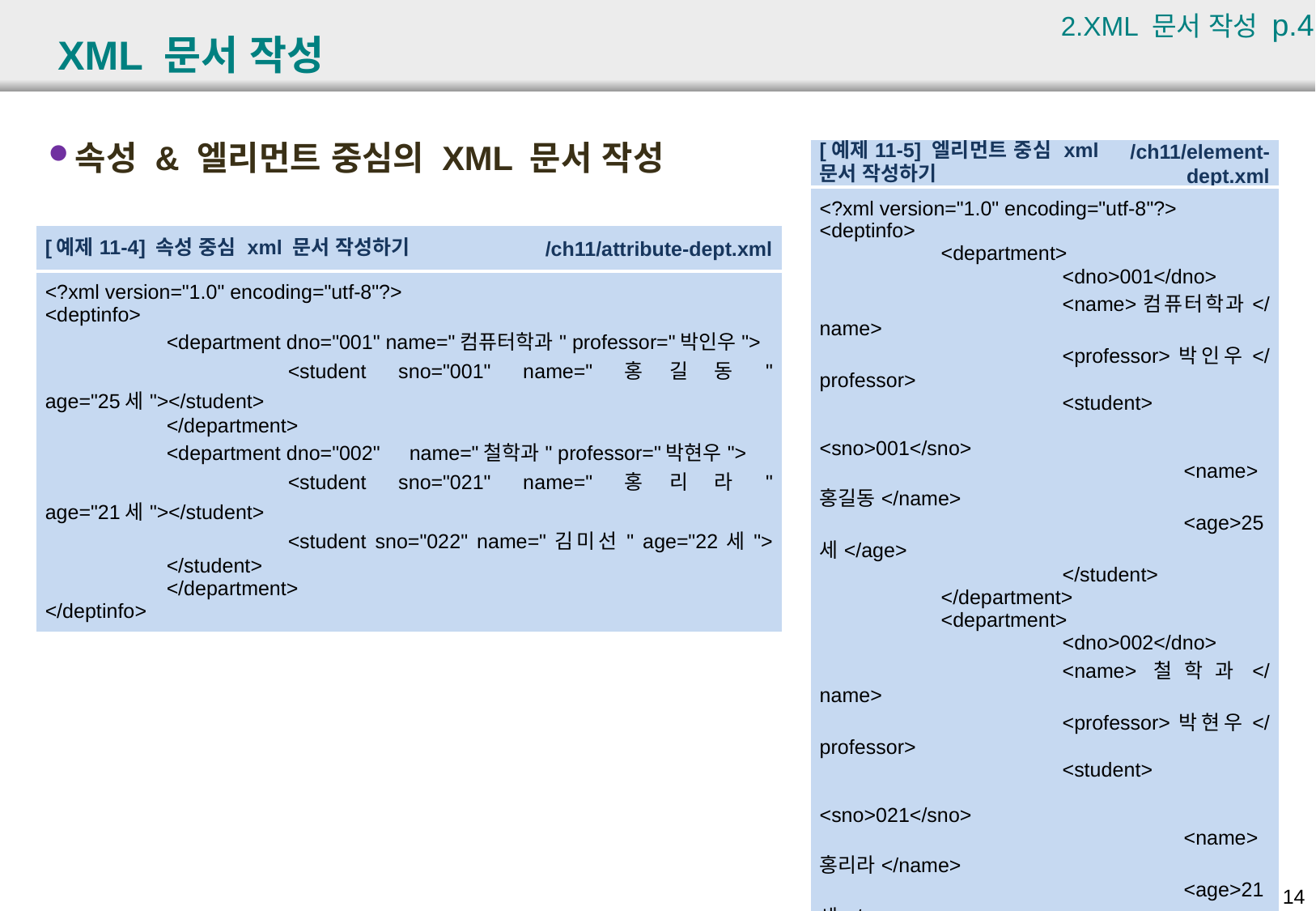

2.XML 문서 작성 p.419
# XML 문서 작성
속성 & 엘리먼트 중심의 XML 문서 작성

| [예제11-5] 엘리먼트 중심 xml 문서 작성하기 | /ch11/element-dept.xml |
| --- | --- |
| <?xml version="1.0" encoding="utf-8"?> <deptinfo> <department> <dno>001</dno> <name>컴퓨터학과</name> <professor>박인우</professor> <student> <sno>001</sno> <name>홍길동</name> <age>25세</age> </student> </department> <department> <dno>002</dno> <name>철학과</name> <professor>박현우</professor> <student> <sno>021</sno> <name>홍리라</name> <age>21세</age> </student> <student> <sno>022</sno> <name>김미선</name> <age>22세</age> </student> </department> </deptinfo> |  |
| [예제11-4] 속성 중심 xml 문서 작성하기 | /ch11/attribute-dept.xml |
| --- | --- |
| <?xml version="1.0" encoding="utf-8"?> <deptinfo> <department dno="001" name="컴퓨터학과" professor="박인우"> <student sno="001" name="홍길동" age="25세"></student> </department> <department dno="002" name="철학과" professor="박현우"> <student sno="021" name="홍리라" age="21세"></student> <student sno="022" name="김미선" age="22세"> </student> </department> </deptinfo> |  |